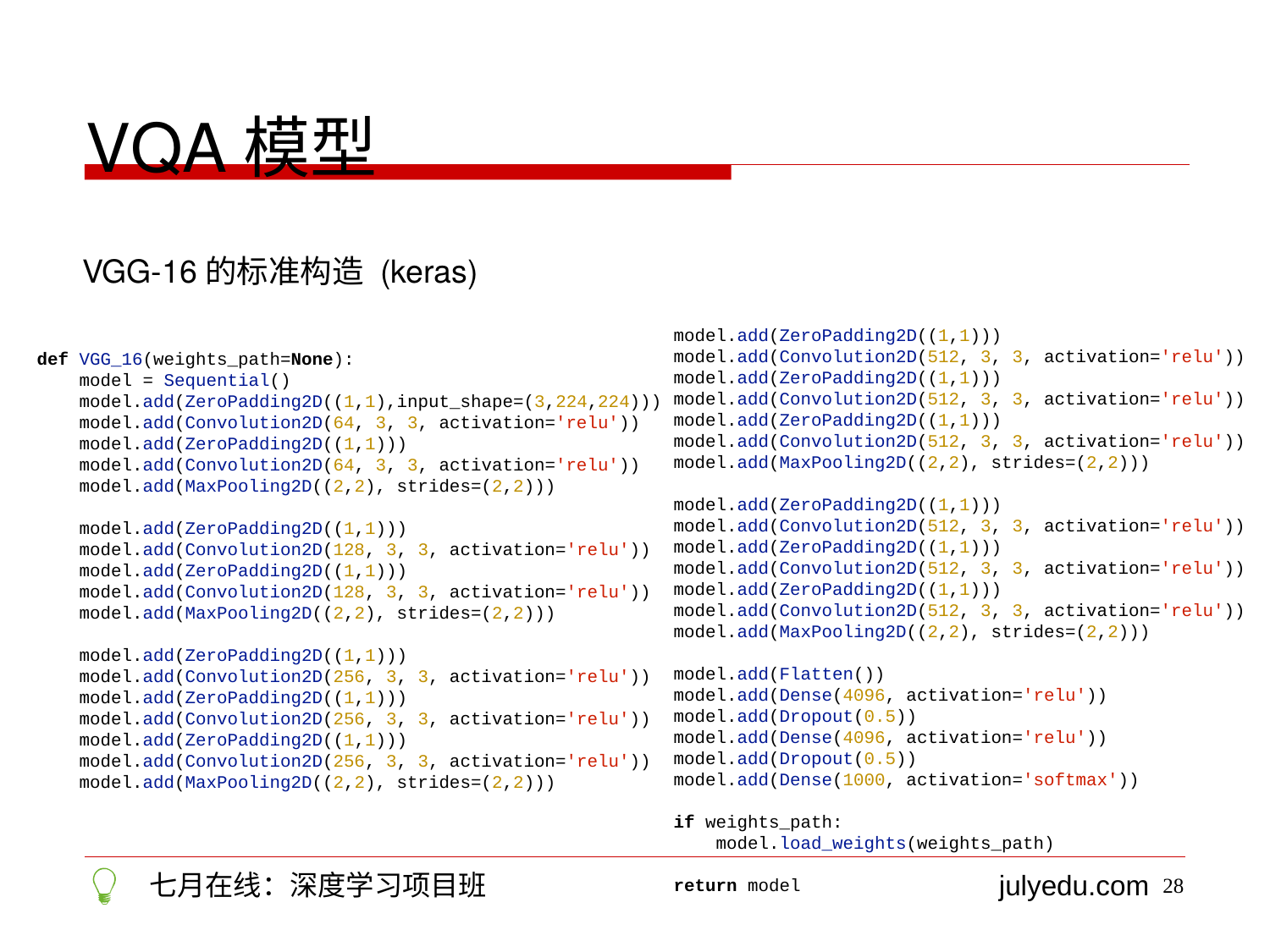

VQA模型
VGG-16的标准构造 (keras)
 model.add(ZeroPadding2D((1,1)))
    model.add(Convolution2D(512, 3, 3, activation='relu'))
    model.add(ZeroPadding2D((1,1)))
    model.add(Convolution2D(512, 3, 3, activation='relu'))
    model.add(ZeroPadding2D((1,1)))
    model.add(Convolution2D(512, 3, 3, activation='relu'))
    model.add(MaxPooling2D((2,2), strides=(2,2)))

    model.add(ZeroPadding2D((1,1)))
    model.add(Convolution2D(512, 3, 3, activation='relu'))
    model.add(ZeroPadding2D((1,1)))
    model.add(Convolution2D(512, 3, 3, activation='relu'))
    model.add(ZeroPadding2D((1,1)))
    model.add(Convolution2D(512, 3, 3, activation='relu'))
    model.add(MaxPooling2D((2,2), strides=(2,2)))

    model.add(Flatten())
    model.add(Dense(4096, activation='relu'))
    model.add(Dropout(0.5))
    model.add(Dense(4096, activation='relu'))
    model.add(Dropout(0.5))
    model.add(Dense(1000, activation='softmax'))

    if weights_path:
        model.load_weights(weights_path)

    return model
def VGG_16(weights_path=None):
    model = Sequential()
    model.add(ZeroPadding2D((1,1),input_shape=(3,224,224)))
    model.add(Convolution2D(64, 3, 3, activation='relu'))
    model.add(ZeroPadding2D((1,1)))
    model.add(Convolution2D(64, 3, 3, activation='relu'))
    model.add(MaxPooling2D((2,2), strides=(2,2)))

    model.add(ZeroPadding2D((1,1)))
    model.add(Convolution2D(128, 3, 3, activation='relu'))
    model.add(ZeroPadding2D((1,1)))
    model.add(Convolution2D(128, 3, 3, activation='relu'))
    model.add(MaxPooling2D((2,2), strides=(2,2)))

    model.add(ZeroPadding2D((1,1)))
    model.add(Convolution2D(256, 3, 3, activation='relu'))
    model.add(ZeroPadding2D((1,1)))
    model.add(Convolution2D(256, 3, 3, activation='relu'))
    model.add(ZeroPadding2D((1,1)))
    model.add(Convolution2D(256, 3, 3, activation='relu'))
    model.add(MaxPooling2D((2,2), strides=(2,2)))

28